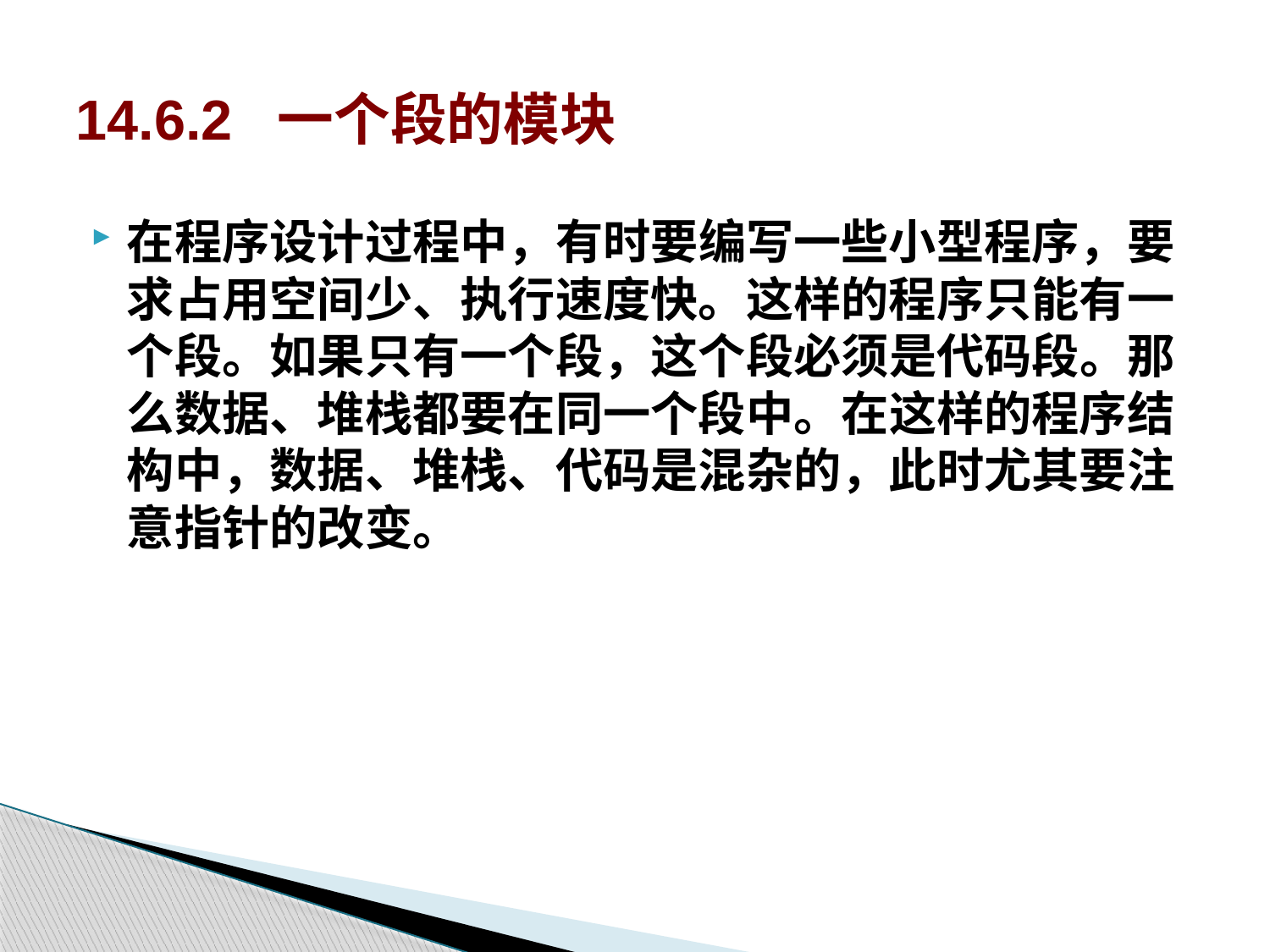

# 14.6.2  一个段的模块
在程序设计过程中，有时要编写一些小型程序，要求占用空间少、执行速度快。这样的程序只能有一个段。如果只有一个段，这个段必须是代码段。那么数据、堆栈都要在同一个段中。在这样的程序结构中，数据、堆栈、代码是混杂的，此时尤其要注意指针的改变。